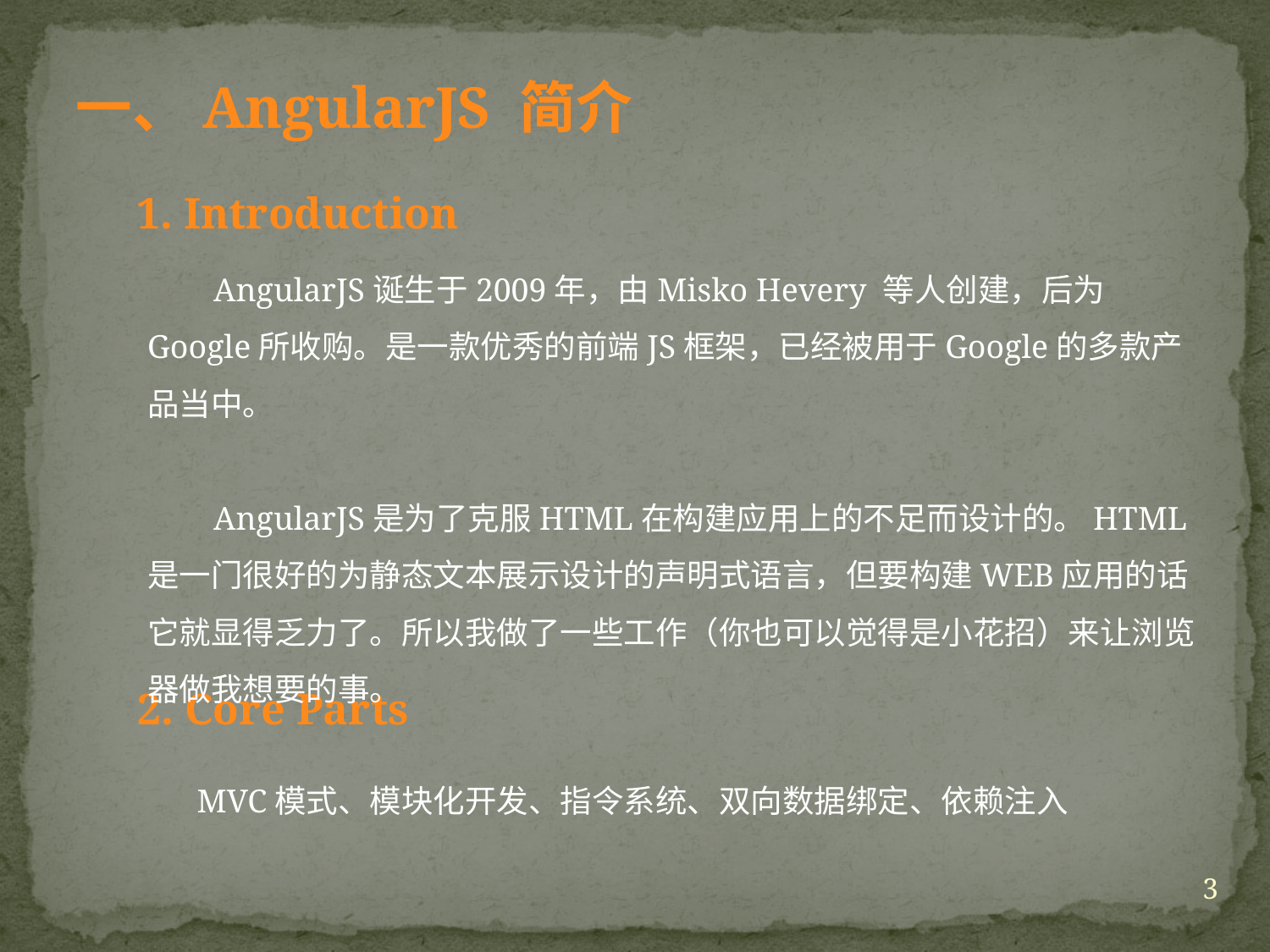

# 一、AngularJS 简介
1. Introduction
        AngularJS诞生于2009年，由Misko Hevery 等人创建，后为Google所收购。是一款优秀的前端JS框架，已经被用于Google的多款产品当中。

        AngularJS是为了克服HTML在构建应用上的不足而设计的。HTML是一门很好的为静态文本展示设计的声明式语言，但要构建WEB应用的话它就显得乏力了。所以我做了一些工作（你也可以觉得是小花招）来让浏览器做我想要的事。
2. Core Parts
      MVC模式、模块化开发、指令系统、双向数据绑定、依赖注入
3